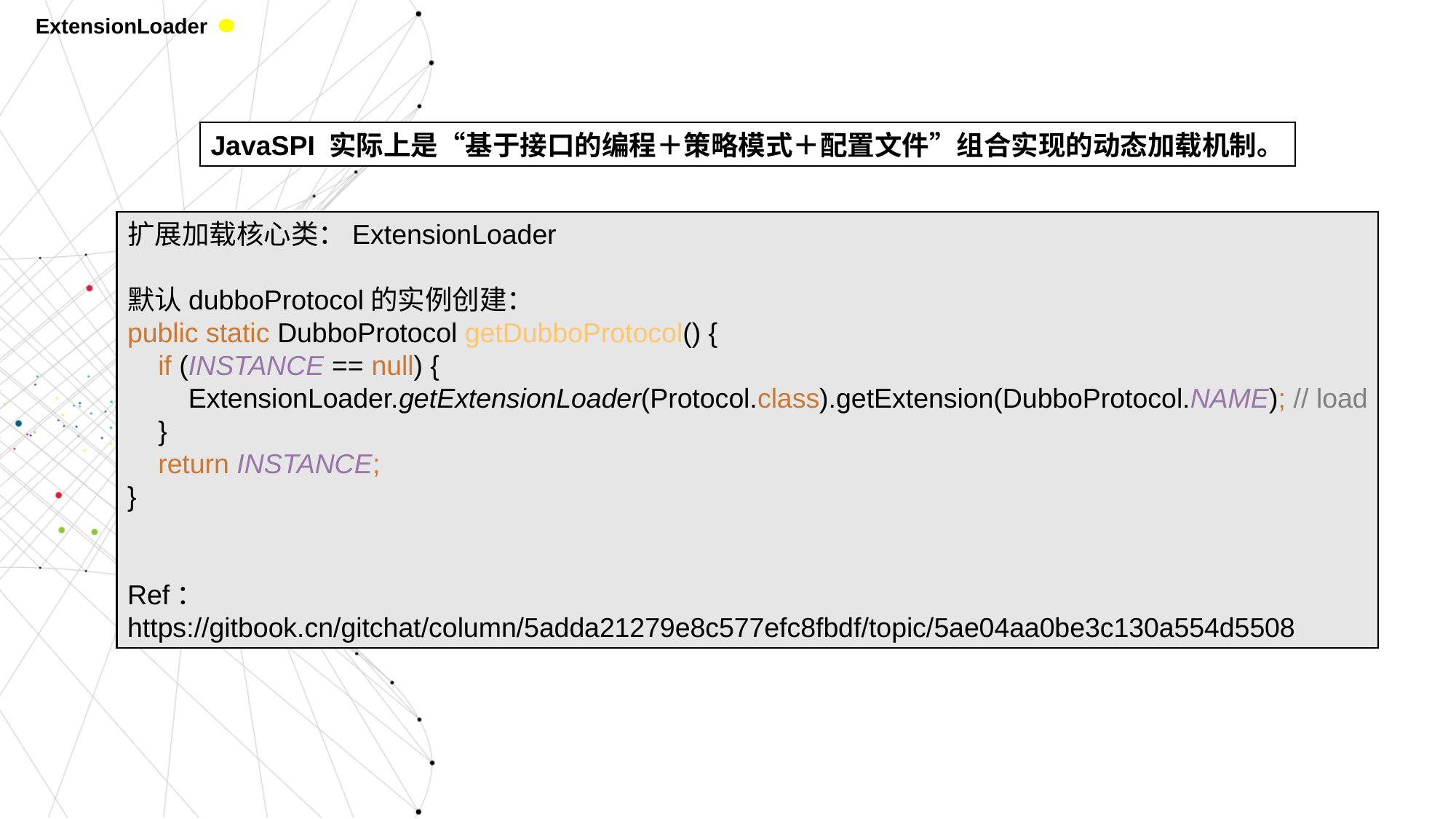

ExtensionLoader

JavaSPI 实际上是“基于接口的编程＋策略模式＋配置文件”组合实现的动态加载机制。
扩展加载核心类：ExtensionLoader

默认dubboProtocol的实例创建：
public static DubboProtocol getDubboProtocol() {
    if (INSTANCE == null) {
        ExtensionLoader.getExtensionLoader(Protocol.class).getExtension(DubboProtocol.NAME); // load
    }
    return INSTANCE;
}

Ref：
https://gitbook.cn/gitchat/column/5adda21279e8c577efc8fbdf/topic/5ae04aa0be3c130a554d5508